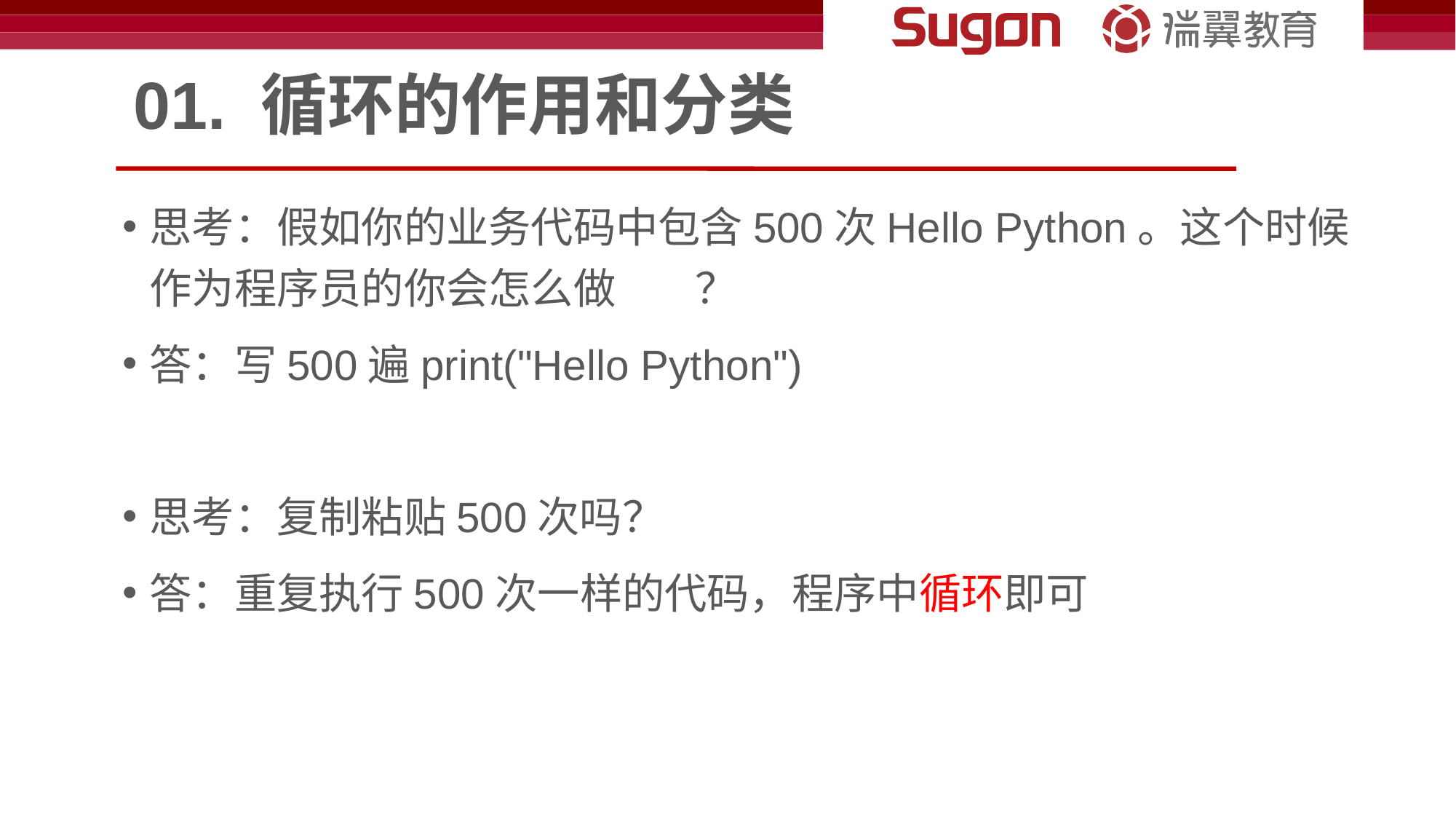

# 01. 循环的作用和分类
思考：假如你的业务代码中包含500次Hello Python。这个时候作为程序员的你会怎么做	？
答：写500遍print("Hello Python")

思考：复制粘贴500次吗？
答：重复执行500次一样的代码，程序中循环即可